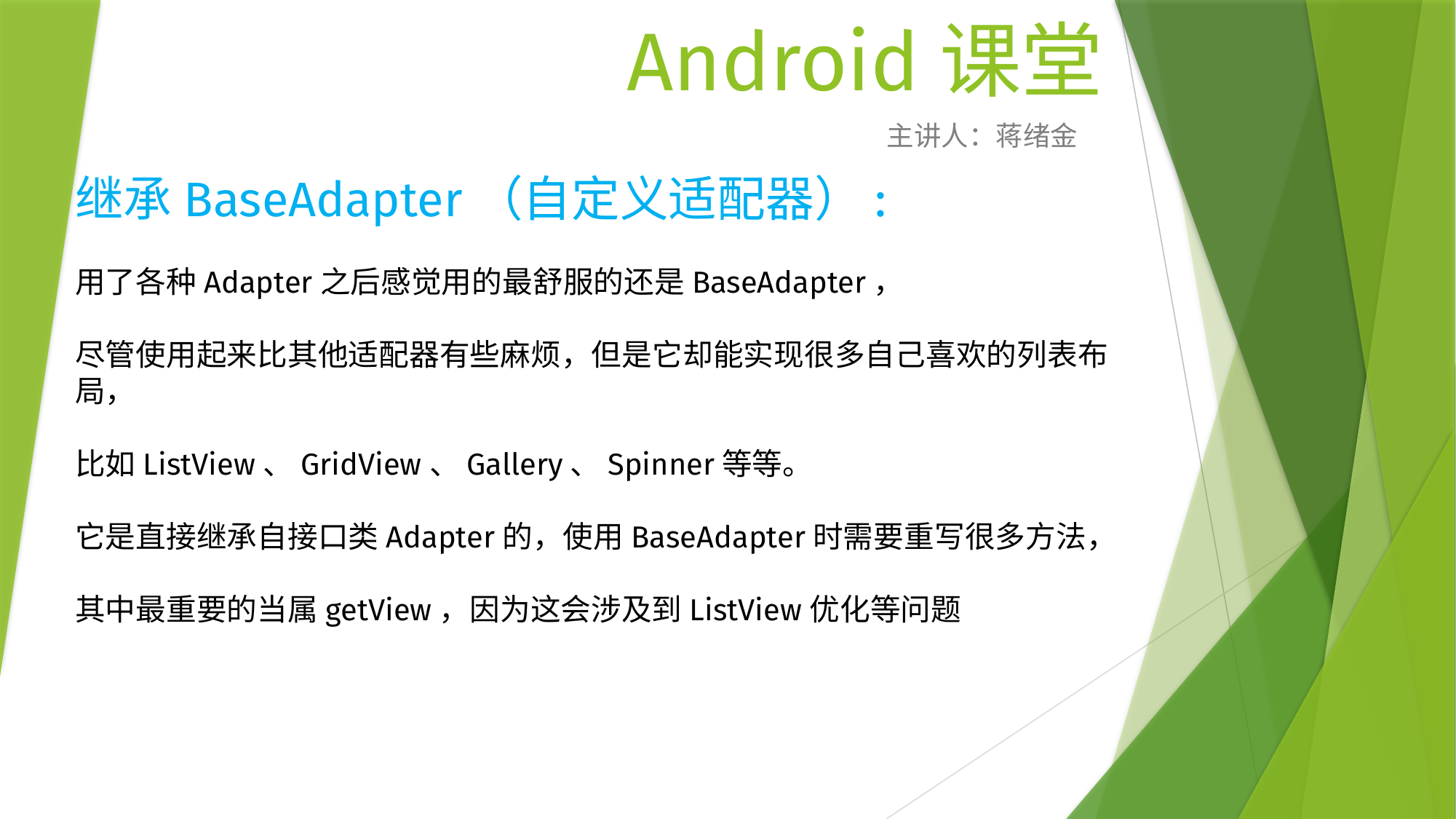

# Android课堂
主讲人：蒋绪金
继承BaseAdapter（自定义适配器）:

用了各种Adapter之后感觉用的最舒服的还是BaseAdapter，

尽管使用起来比其他适配器有些麻烦，但是它却能实现很多自己喜欢的列表布局，

比如ListView、GridView、Gallery、Spinner等等。

它是直接继承自接口类Adapter的，使用BaseAdapter时需要重写很多方法，

其中最重要的当属getView，因为这会涉及到ListView优化等问题